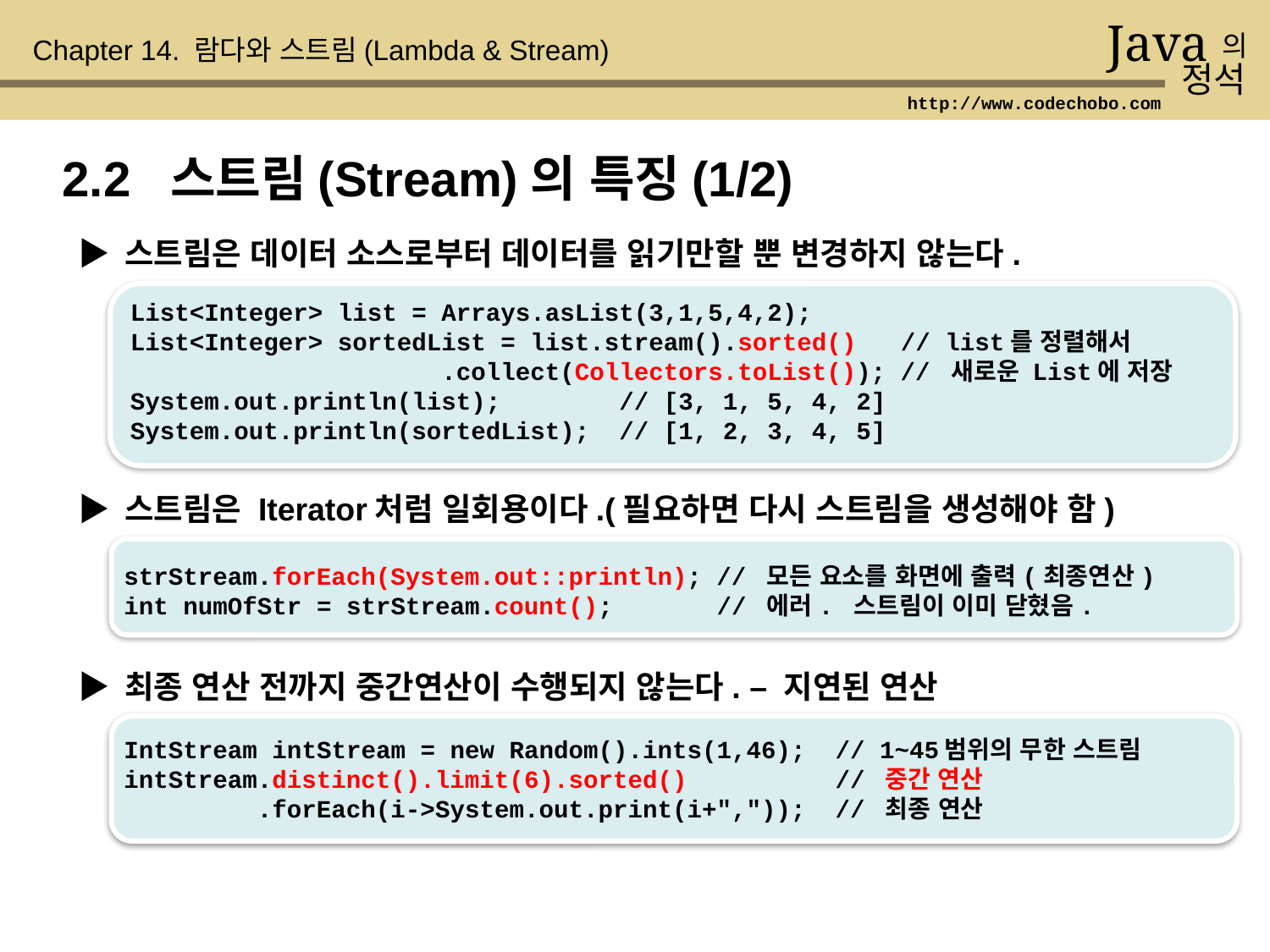

Java
의
정석
Chapter 14. 람다와 스트림(Lambda & Stream)

http://www.codechobo.com
2.2  스트림(Stream)의 특징(1/2)
▶ 스트림은 데이터 소스로부터 데이터를 읽기만할 뿐 변경하지 않는다.

List<Integer> list = Arrays.asList(3,1,5,4,2);
List<Integer> sortedList = list.stream().sorted()   // list를 정렬해서
                     .collect(Collectors.toList()); // 새로운 List에 저장
System.out.println(list);        // [3, 1, 5, 4, 2]
System.out.println(sortedList);  // [1, 2, 3, 4, 5]
▶ 스트림은 Iterator처럼 일회용이다.(필요하면 다시 스트림을 생성해야 함)

strStream.forEach(System.out::println); // 모든 요소를 화면에 출력(최종연산)
int numOfStr = strStream.count();       // 에러. 스트림이 이미 닫혔음.
▶ 최종 연산 전까지 중간연산이 수행되지 않는다. – 지연된 연산

IntStream intStream = new Random().ints(1,46);  // 1~45범위의 무한 스트림
intStream.distinct().limit(6).sorted()          // 중간 연산
         .forEach(i->System.out.print(i+","));  // 최종 연산